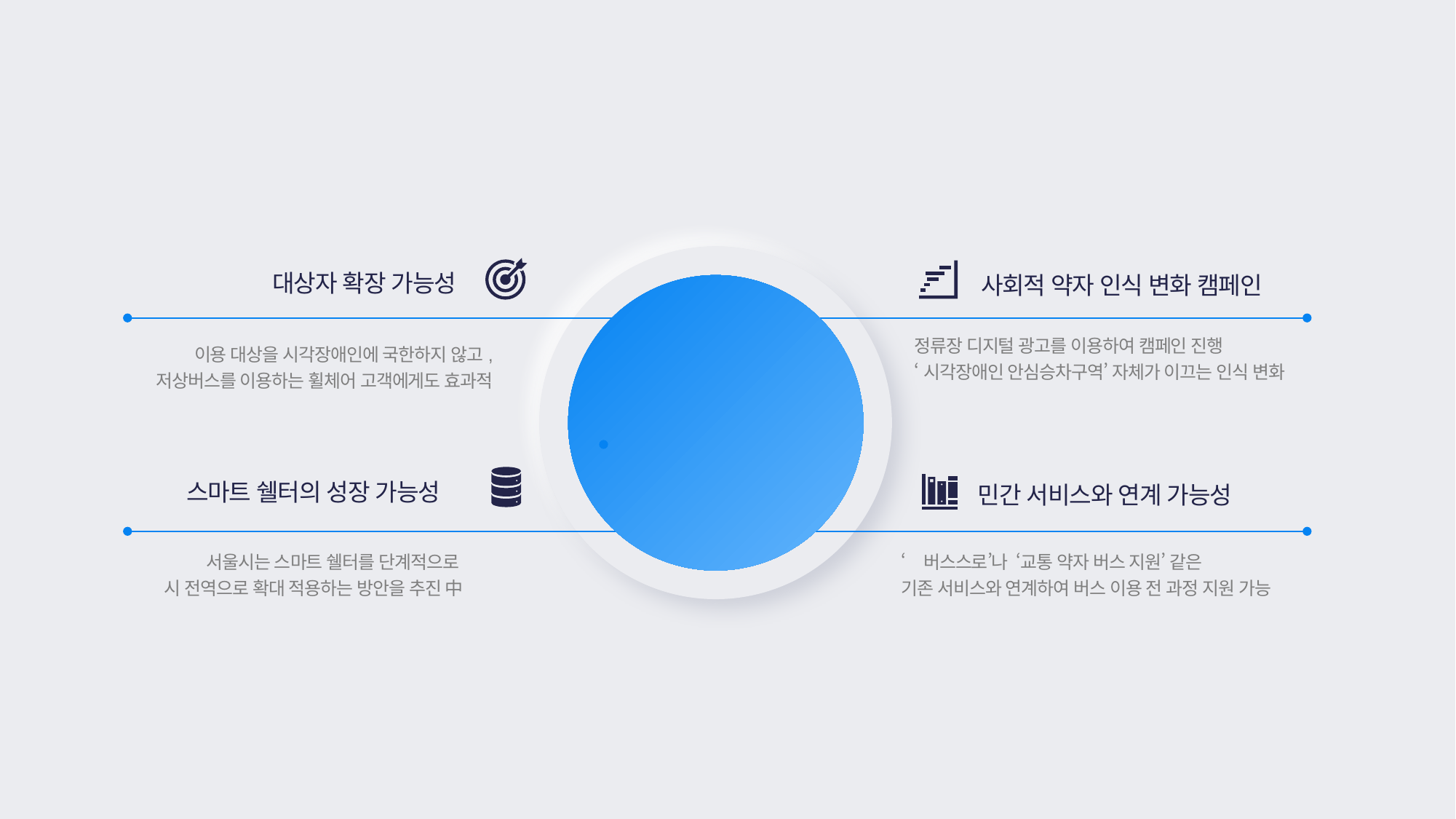

대상자 확장 가능성
사회적 약자 인식 변화 캠페인

정류장 디지털 광고를 이용하여 캠페인 진행
‘시각장애인 안심승차구역’ 자체가 이끄는 인식 변화
이용 대상을 시각장애인에 국한하지 않고,
저상버스를 이용하는 휠체어 고객에게도 효과적
비즈니스
확장 방안

스마트 쉘터의 성장 가능성
민간 서비스와 연계 가능성
서울시는 스마트 쉘터를 단계적으로
시 전역으로 확대 적용하는 방안을 추진 中
‘버스스로’나  ‘교통 약자 버스 지원’ 같은
기존 서비스와 연계하여 버스 이용 전 과정 지원 가능